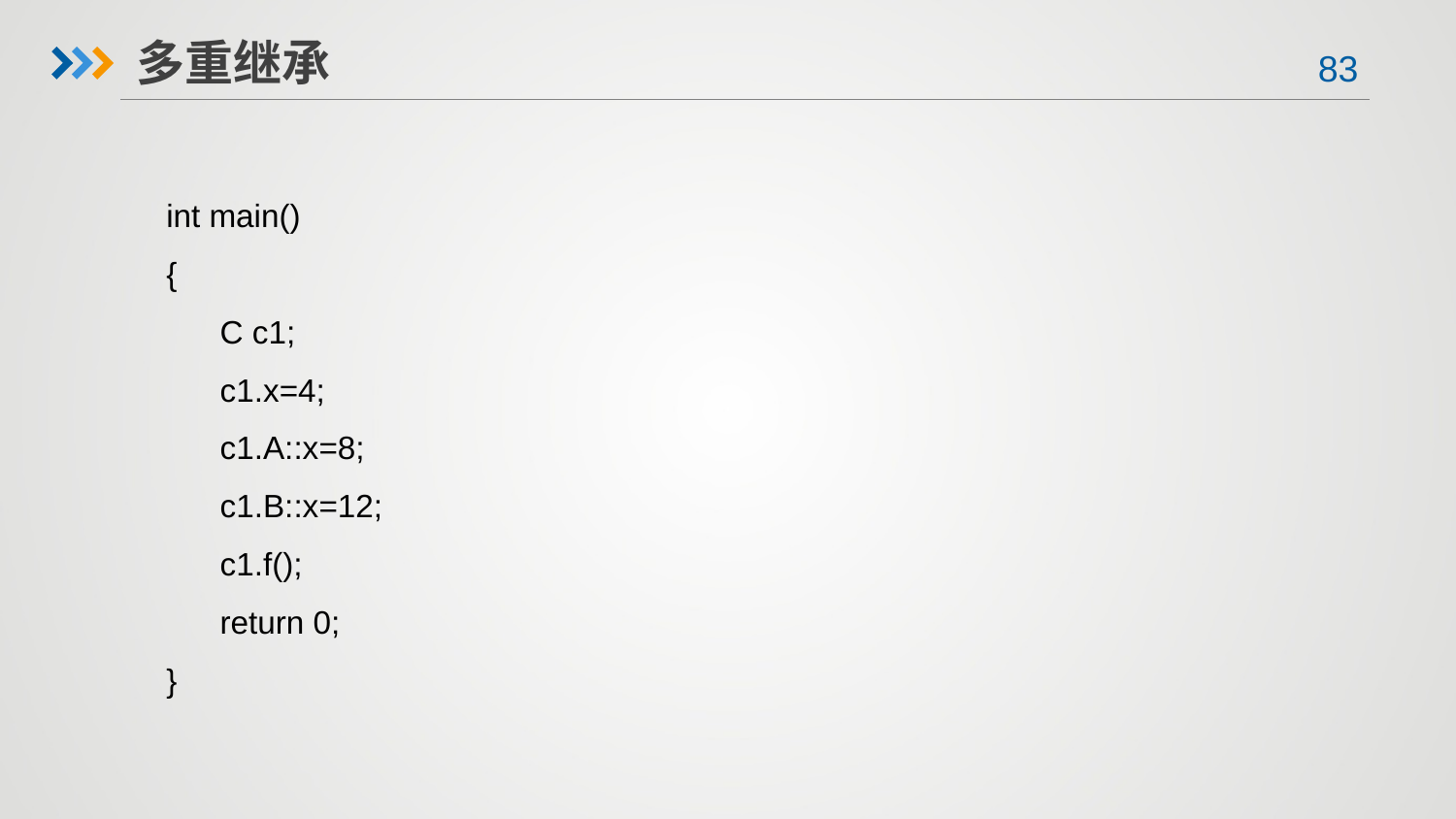

多重继承
int main()
{
      C c1;
      c1.x=4;
      c1.A::x=8;
      c1.B::x=12;
      c1.f();
      return 0;
}